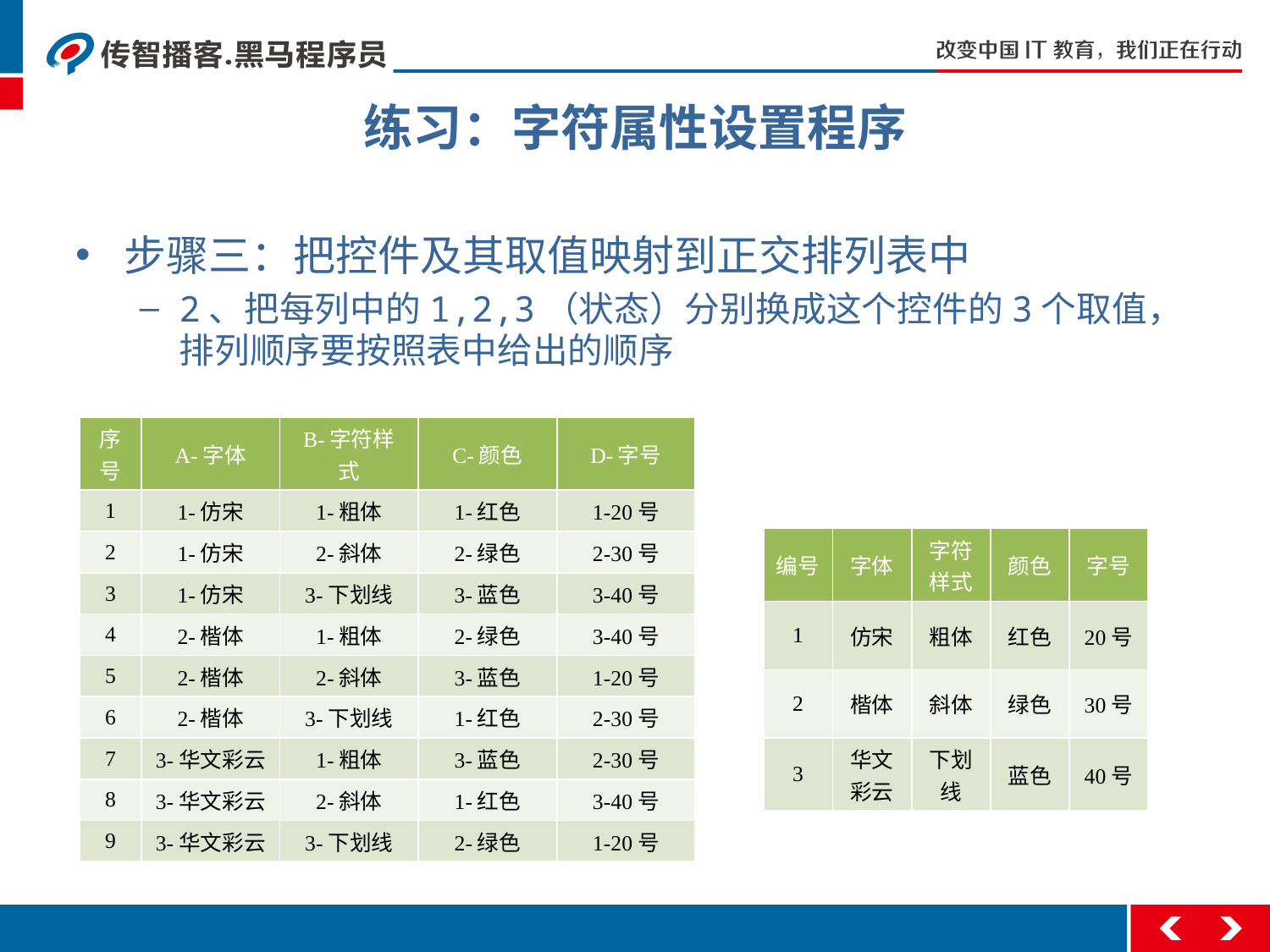

# 练习：字符属性设置程序
步骤三：把控件及其取值映射到正交排列表中
2、把每列中的1,2,3（状态）分别换成这个控件的3个取值，排列顺序要按照表中给出的顺序
| 序号 | A-字体 | B-字符样式 | C-颜色 | D-字号 |
| --- | --- | --- | --- | --- |
| 1 | 1-仿宋 | 1-粗体 | 1-红色 | 1-20号 |
| 2 | 1-仿宋 | 2-斜体 | 2-绿色 | 2-30号 |
| 3 | 1-仿宋 | 3-下划线 | 3-蓝色 | 3-40号 |
| 4 | 2-楷体 | 1-粗体 | 2-绿色 | 3-40号 |
| 5 | 2-楷体 | 2-斜体 | 3-蓝色 | 1-20号 |
| 6 | 2-楷体 | 3-下划线 | 1-红色 | 2-30号 |
| 7 | 3-华文彩云 | 1-粗体 | 3-蓝色 | 2-30号 |
| 8 | 3-华文彩云 | 2-斜体 | 1-红色 | 3-40号 |
| 9 | 3-华文彩云 | 3-下划线 | 2-绿色 | 1-20号 |
| 编号 | 字体 | 字符样式 | 颜色 | 字号 |
| --- | --- | --- | --- | --- |
| 1 | 仿宋 | 粗体 | 红色 | 20号 |
| 2 | 楷体 | 斜体 | 绿色 | 30号 |
| 3 | 华文彩云 | 下划线 | 蓝色 | 40号 |